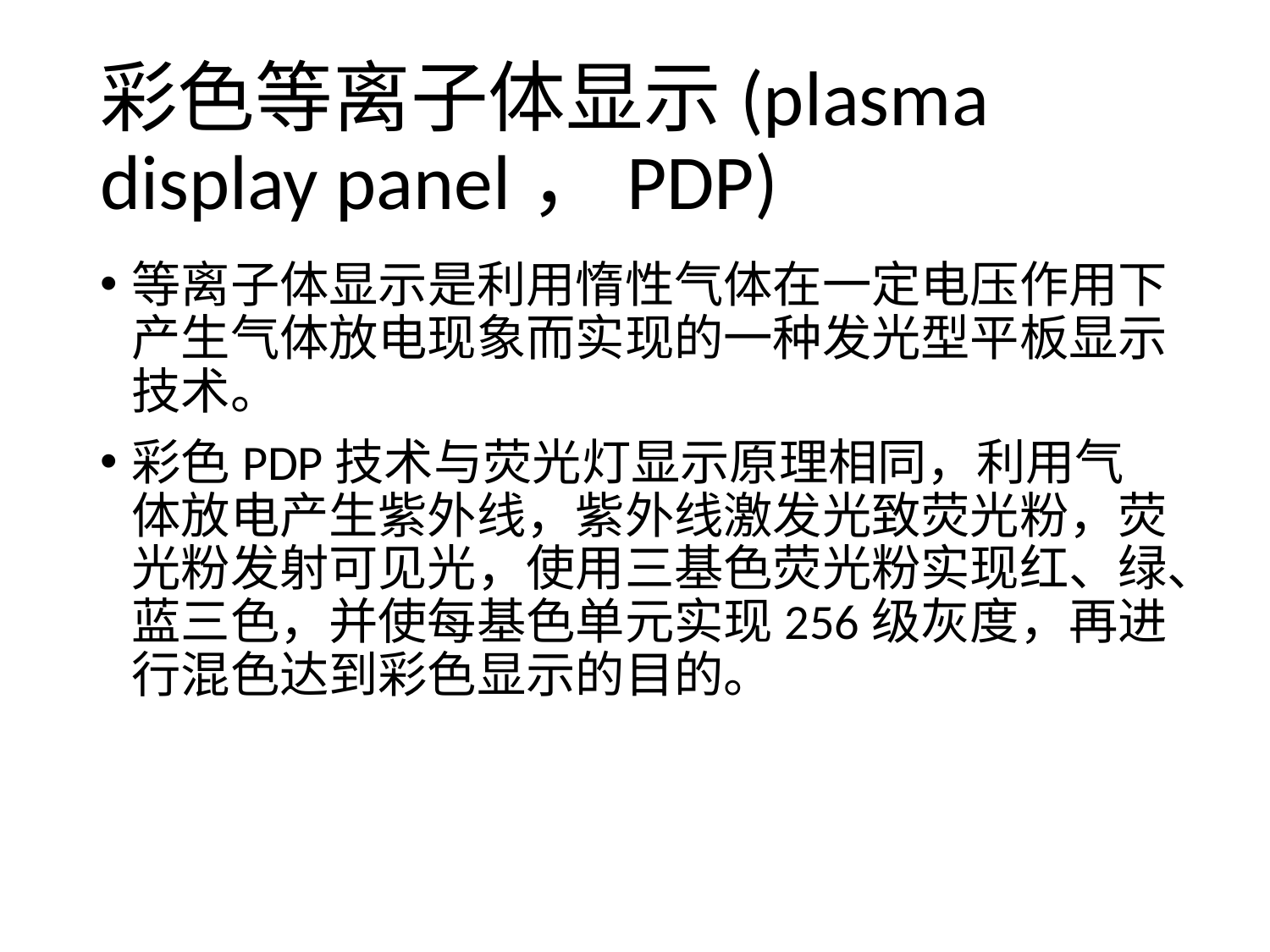

# 彩色等离子体显示(plasma display panel，PDP)
等离子体显示是利用惰性气体在一定电压作用下产生气体放电现象而实现的一种发光型平板显示技术。
彩色PDP技术与荧光灯显示原理相同，利用气体放电产生紫外线，紫外线激发光致荧光粉，荧光粉发射可见光，使用三基色荧光粉实现红、绿、蓝三色，并使每基色单元实现256级灰度，再进行混色达到彩色显示的目的。